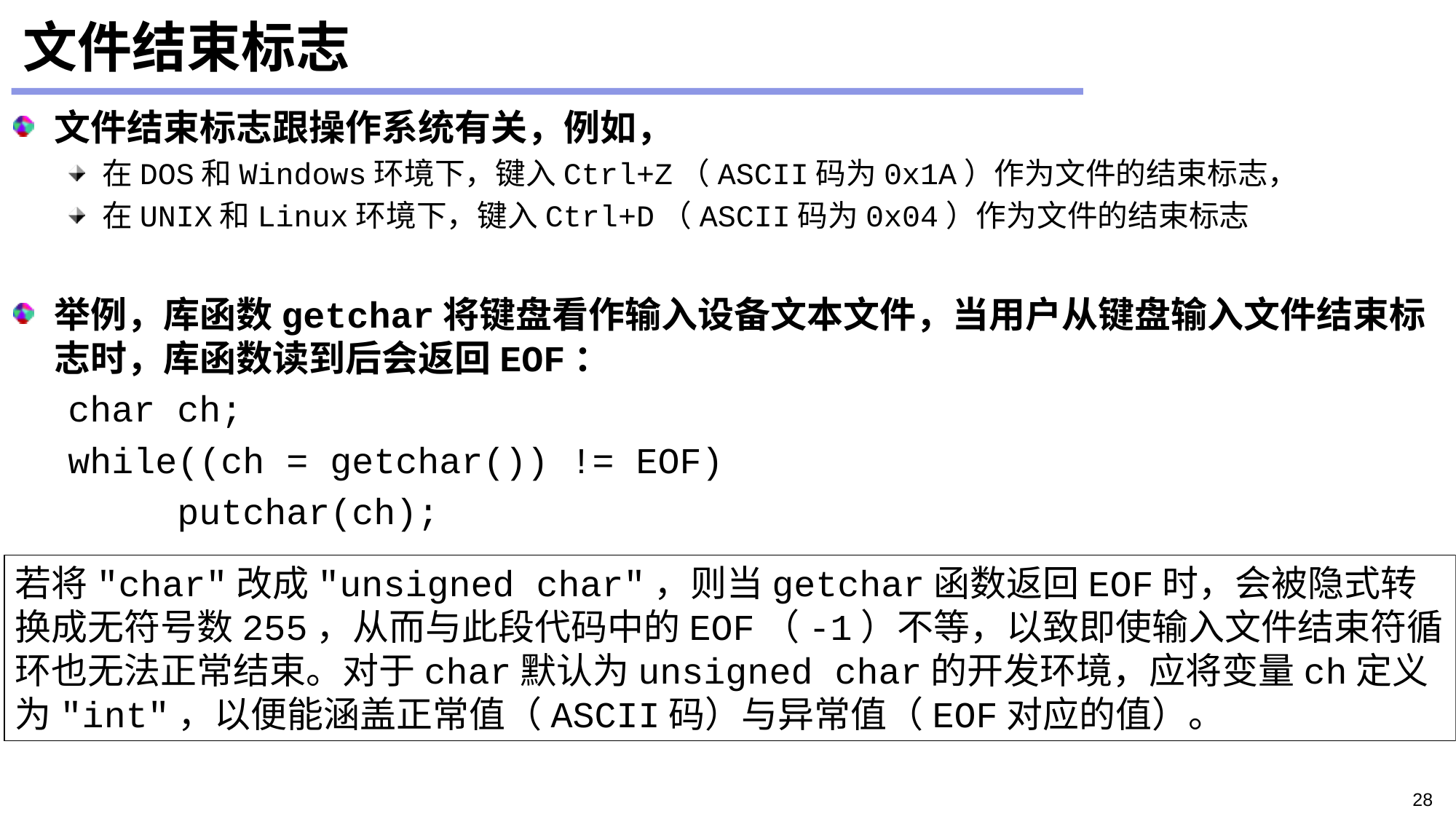

# 文件结束标志
文件结束标志跟操作系统有关，例如，
在DOS和Windows环境下，键入Ctrl+Z（ASCII码为0x1A）作为文件的结束标志，
在UNIX和Linux环境下，键入Ctrl+D（ASCII码为0x04）作为文件的结束标志

举例，库函数getchar将键盘看作输入设备文本文件，当用户从键盘输入文件结束标志时，库函数读到后会返回EOF：
char ch;
while((ch = getchar()) != EOF)
	putchar(ch);

若将"char"改成"unsigned char"，则当getchar函数返回EOF时，会被隐式转换成无符号数255，从而与此段代码中的EOF（-1）不等，以致即使输入文件结束符循环也无法正常结束。对于char默认为unsigned char的开发环境，应将变量ch定义为"int"，以便能涵盖正常值（ASCII码）与异常值（EOF对应的值）。
28